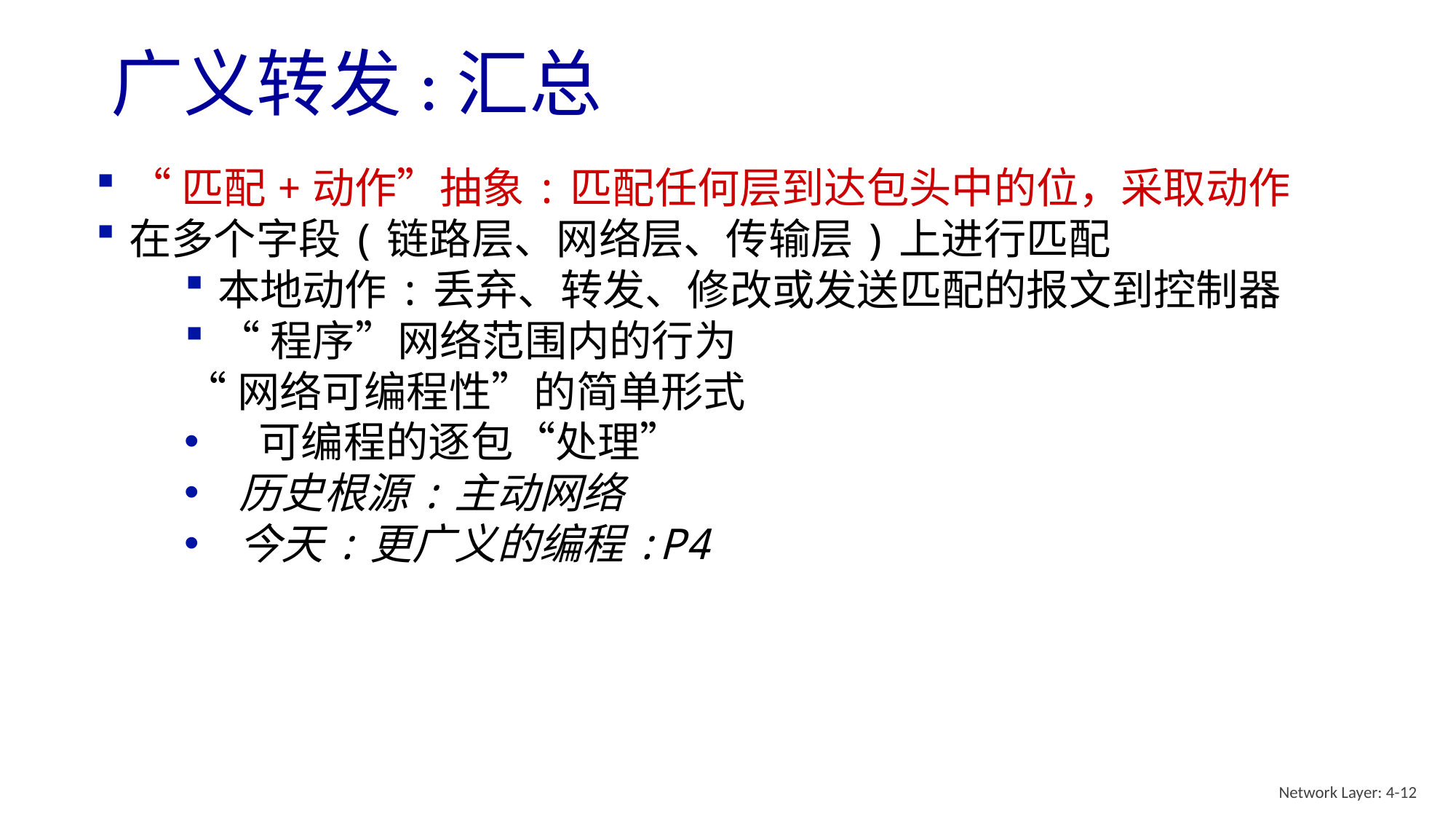

# 广义转发:汇总
“匹配+动作”抽象:匹配任何层到达包头中的位，采取动作
在多个字段(链路层、网络层、传输层)上进行匹配
本地动作:丢弃、转发、修改或发送匹配的报文到控制器
“程序”网络范围内的行为
“网络可编程性”的简单形式
 可编程的逐包“处理”
历史根源:主动网络
今天:更广义的编程:P4
Network Layer: 4-12